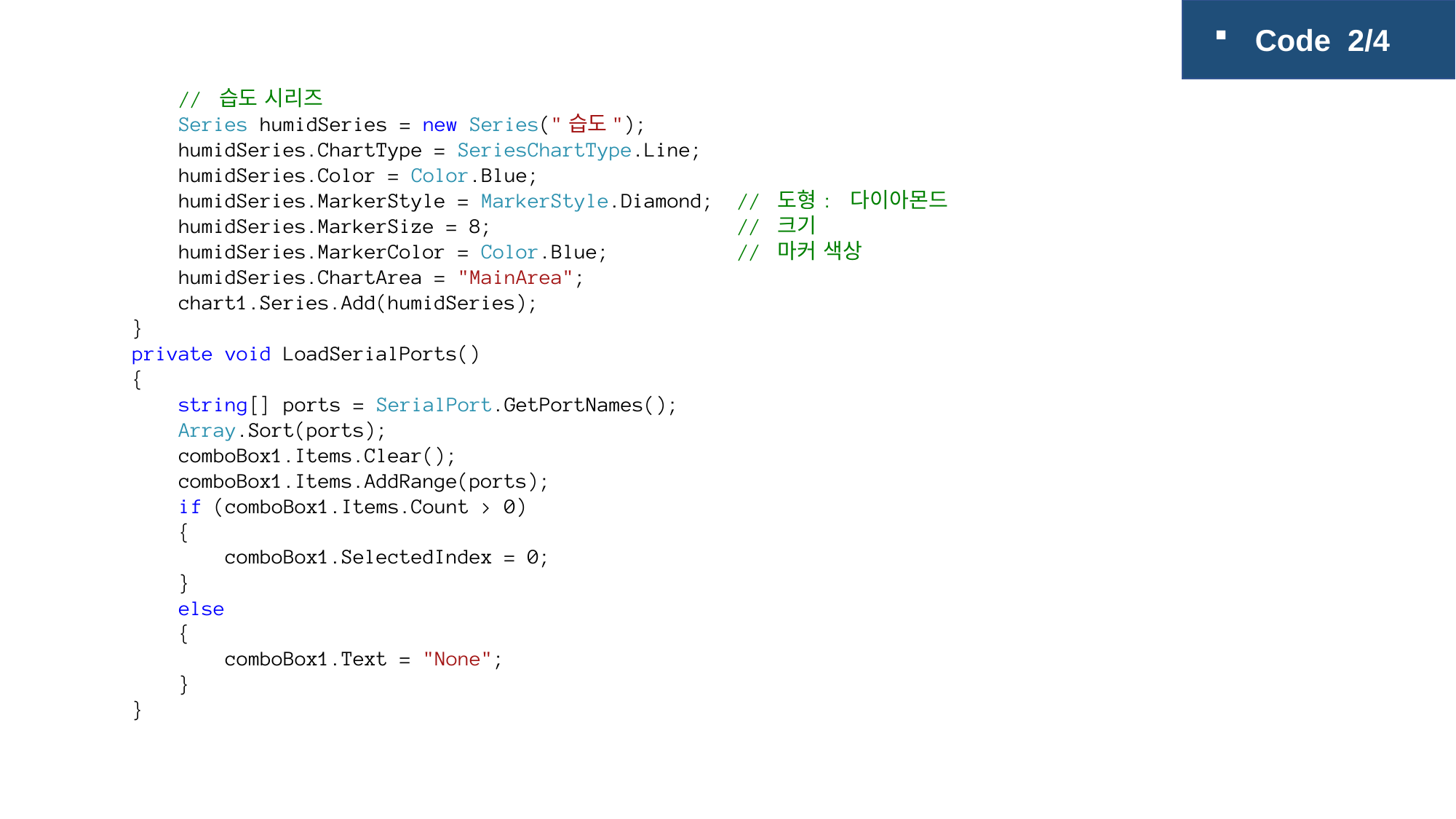

Code  2/4
            // 습도 시리즈
            Series humidSeries = new Series("습도");
            humidSeries.ChartType = SeriesChartType.Line;
            humidSeries.Color = Color.Blue;
            humidSeries.MarkerStyle = MarkerStyle.Diamond;  // 도형: 다이아몬드
            humidSeries.MarkerSize = 8;                     // 크기
            humidSeries.MarkerColor = Color.Blue;           // 마커 색상
            humidSeries.ChartArea = "MainArea";
            chart1.Series.Add(humidSeries);
        }
        private void LoadSerialPorts()
        {
            string[] ports = SerialPort.GetPortNames();
            Array.Sort(ports);
            comboBox1.Items.Clear();
            comboBox1.Items.AddRange(ports);
            if (comboBox1.Items.Count > 0)
            {
                comboBox1.SelectedIndex = 0;
            }
            else
            {
                comboBox1.Text = "None";
            }
        }